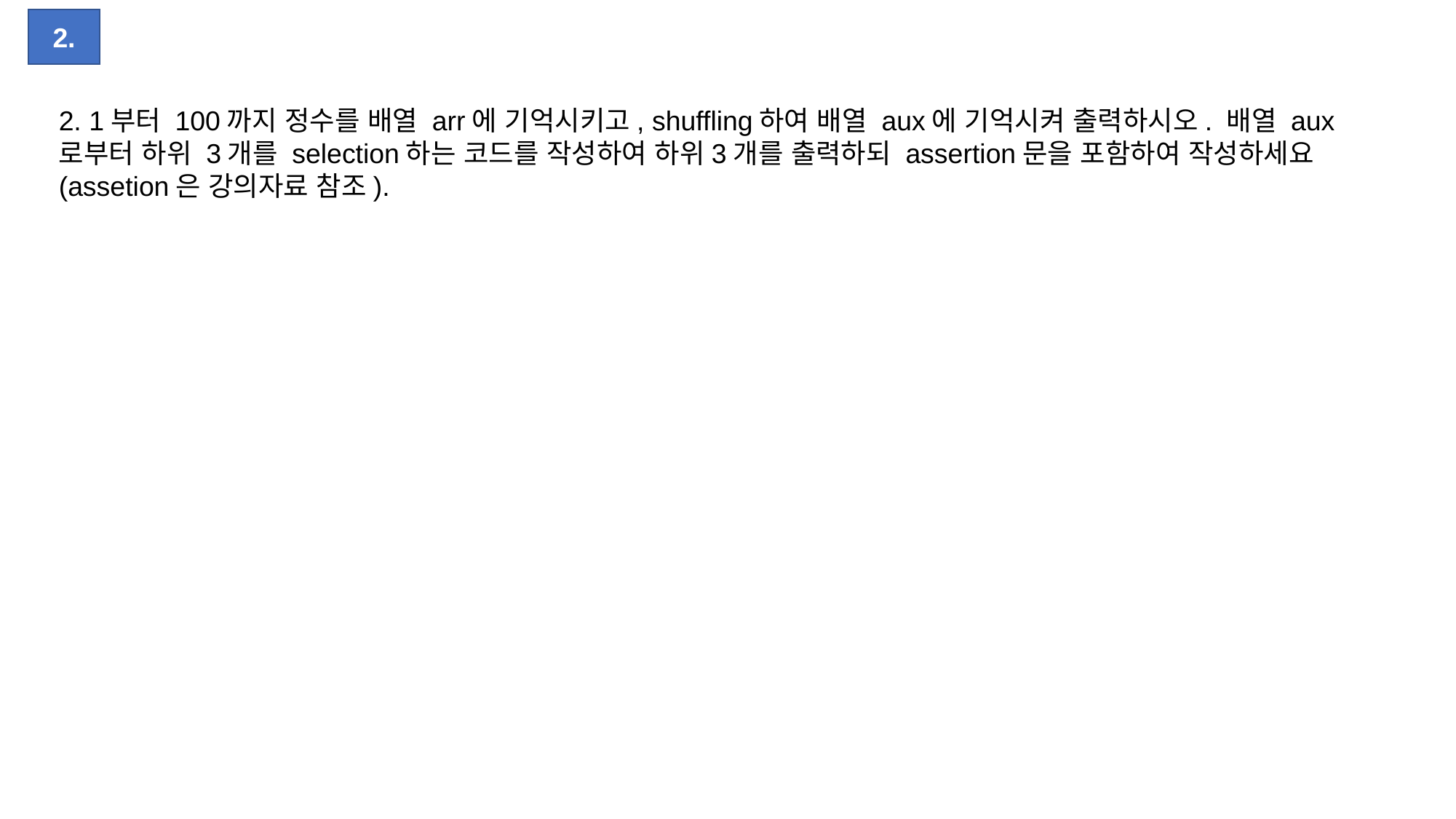

2.
2. 1부터 100까지 정수를 배열 arr에 기억시키고, shuffling하여 배열 aux에 기억시켜 출력하시오. 배열 aux로부터 하위 3개를 selection하는 코드를 작성하여 하위3개를 출력하되 assertion문을 포함하여 작성하세요(assetion은 강의자료 참조).